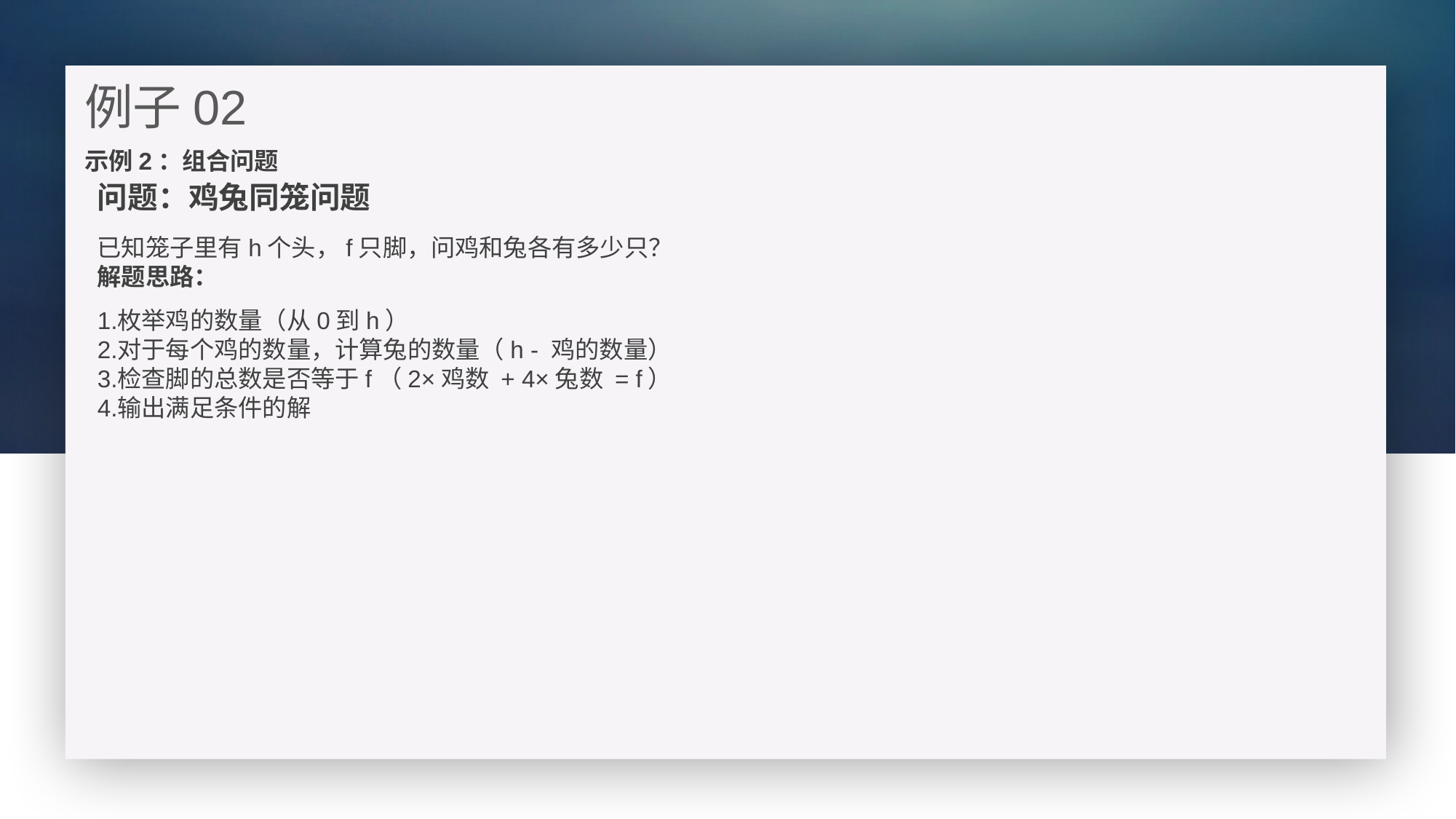

例子02
示例2：组合问题
问题：鸡兔同笼问题
已知笼子里有h个头，f只脚，问鸡和兔各有多少只？
解题思路：
枚举鸡的数量（从0到h）
对于每个鸡的数量，计算兔的数量（h - 鸡的数量）
检查脚的总数是否等于f（2×鸡数 + 4×兔数 = f）
输出满足条件的解